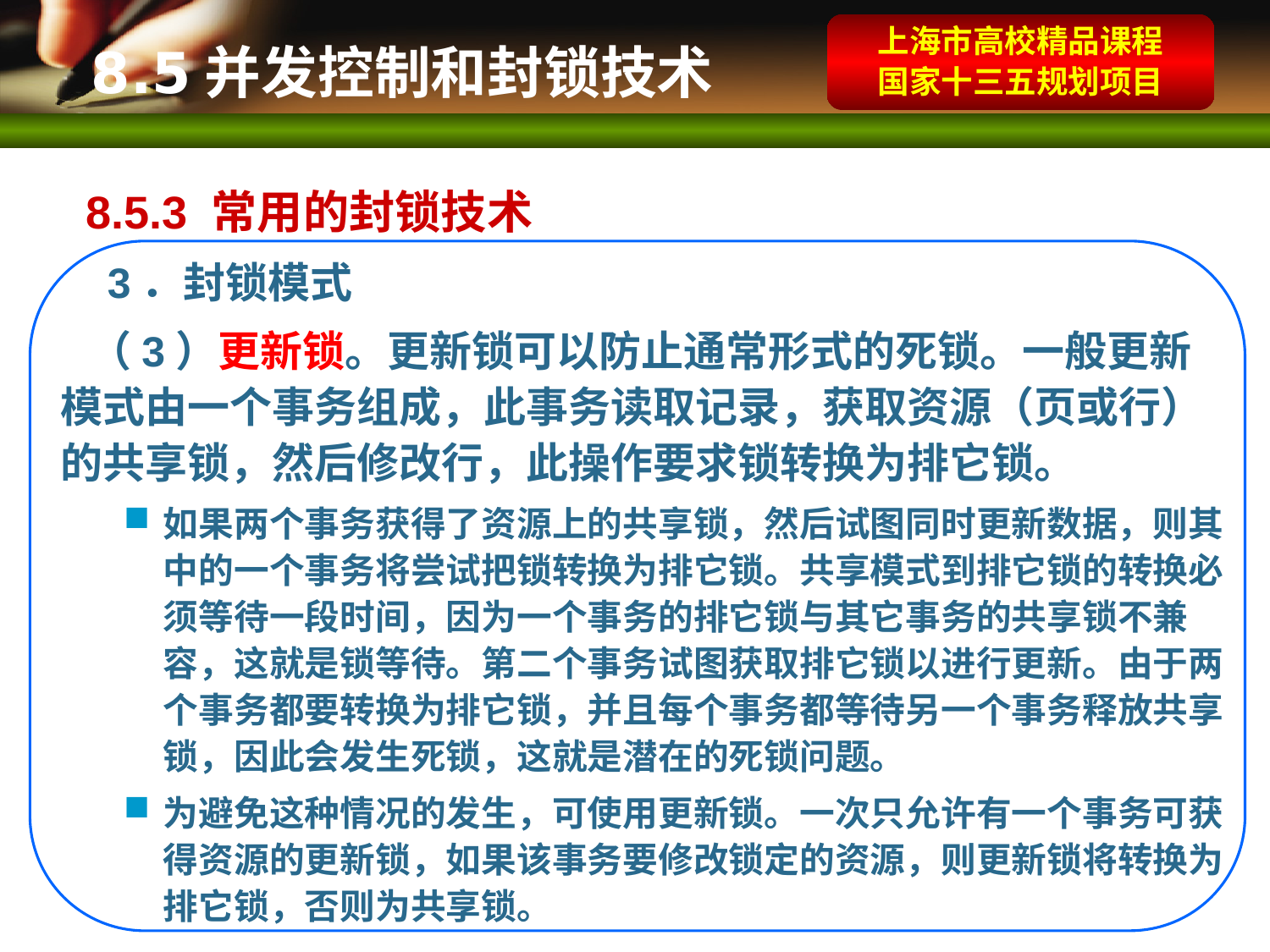

上海市高校精品课程
国家十三五规划项目
    8.5并发控制和封锁技术
  8.5.3 常用的封锁技术
    3．封锁模式
  （3）更新锁。更新锁可以防止通常形式的死锁。一般更新模式由一个事务组成，此事务读取记录，获取资源（页或行）的共享锁，然后修改行，此操作要求锁转换为排它锁。
如果两个事务获得了资源上的共享锁，然后试图同时更新数据，则其中的一个事务将尝试把锁转换为排它锁。共享模式到排它锁的转换必须等待一段时间，因为一个事务的排它锁与其它事务的共享锁不兼容，这就是锁等待。第二个事务试图获取排它锁以进行更新。由于两个事务都要转换为排它锁，并且每个事务都等待另一个事务释放共享锁，因此会发生死锁，这就是潜在的死锁问题。
为避免这种情况的发生，可使用更新锁。一次只允许有一个事务可获得资源的更新锁，如果该事务要修改锁定的资源，则更新锁将转换为排它锁，否则为共享锁。